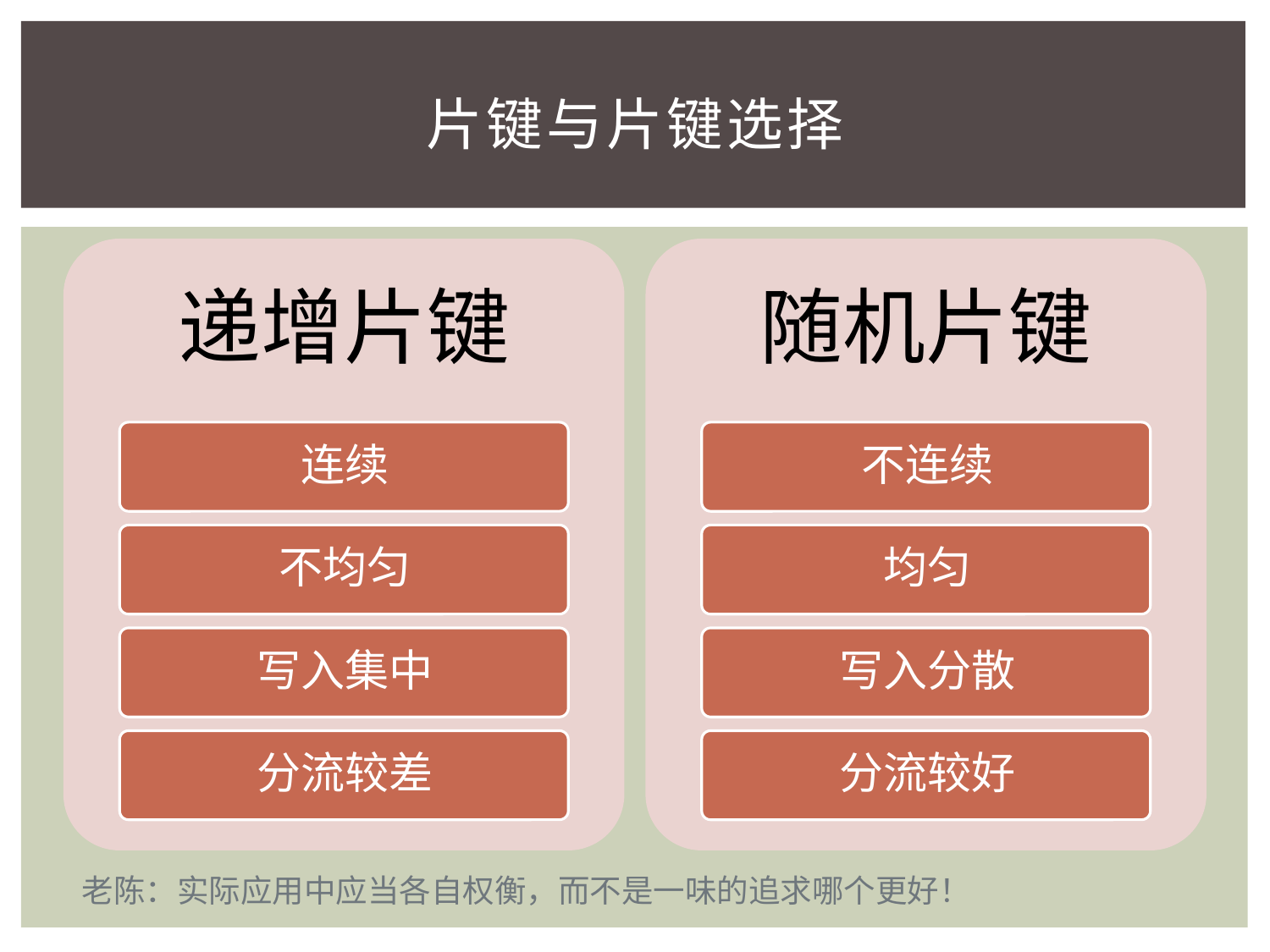

# 片键与片键选择
递增片键
连续
不均匀
写入集中
分流较差
随机片键
不连续
均匀
写入分散
分流较好
老陈：实际应用中应当各自权衡，而不是一味的追求哪个更好！